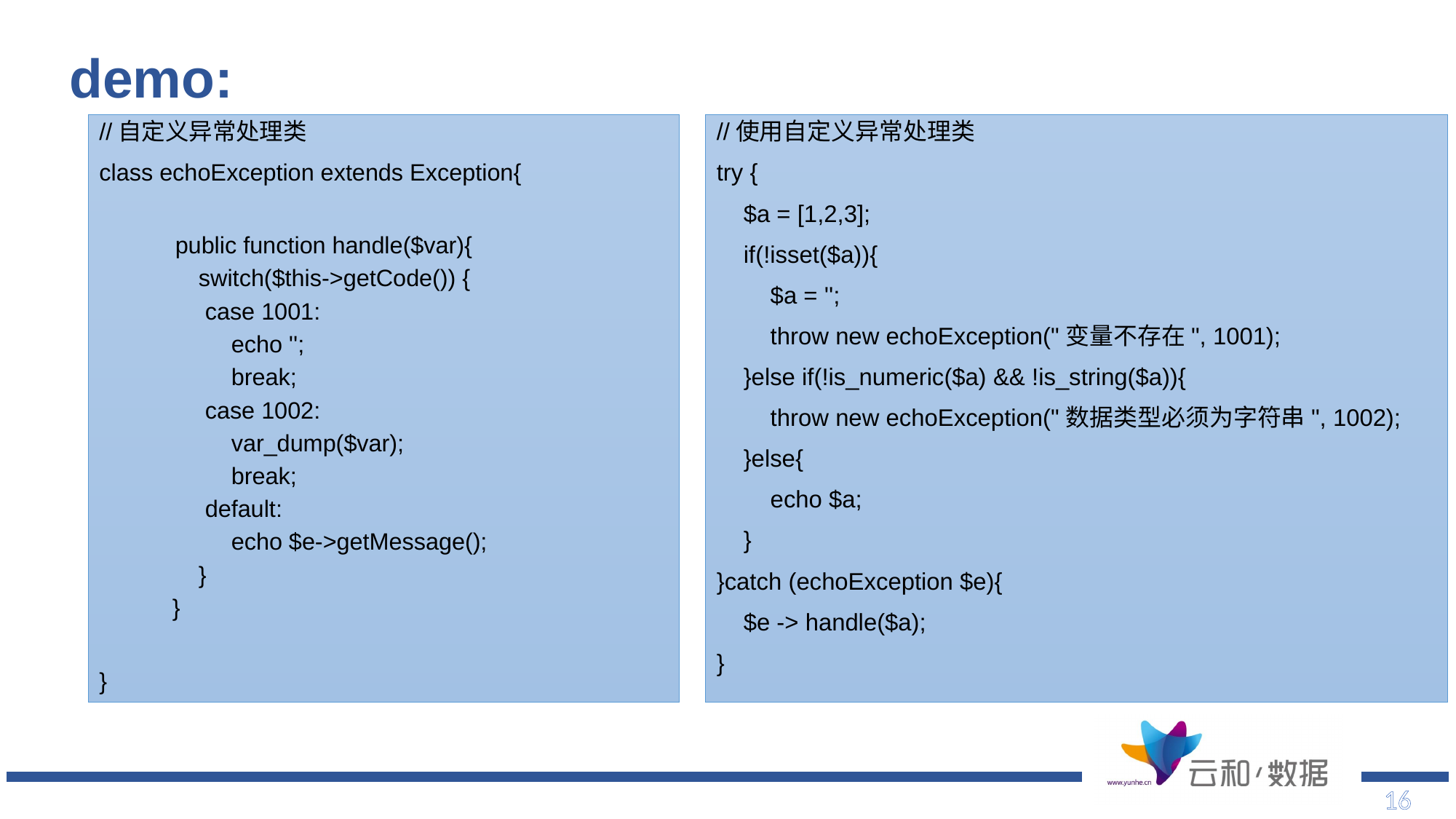

# demo:
//自定义异常处理类
class echoException extends Exception{

    public function handle($var){
       switch($this->getCode()) {
        case 1001:
            echo '';
            break;
        case 1002:
            var_dump($var);
            break;
        default:
            echo $e->getMessage();
       }
   }

}

//使用自定义异常处理类
try {
    $a = [1,2,3];
    if(!isset($a)){
        $a = '';
        throw new echoException("变量不存在", 1001);
    }else if(!is_numeric($a) && !is_string($a)){
        throw new echoException("数据类型必须为字符串", 1002);
    }else{
        echo $a;
    }
}catch (echoException $e){
    $e -> handle($a);
}